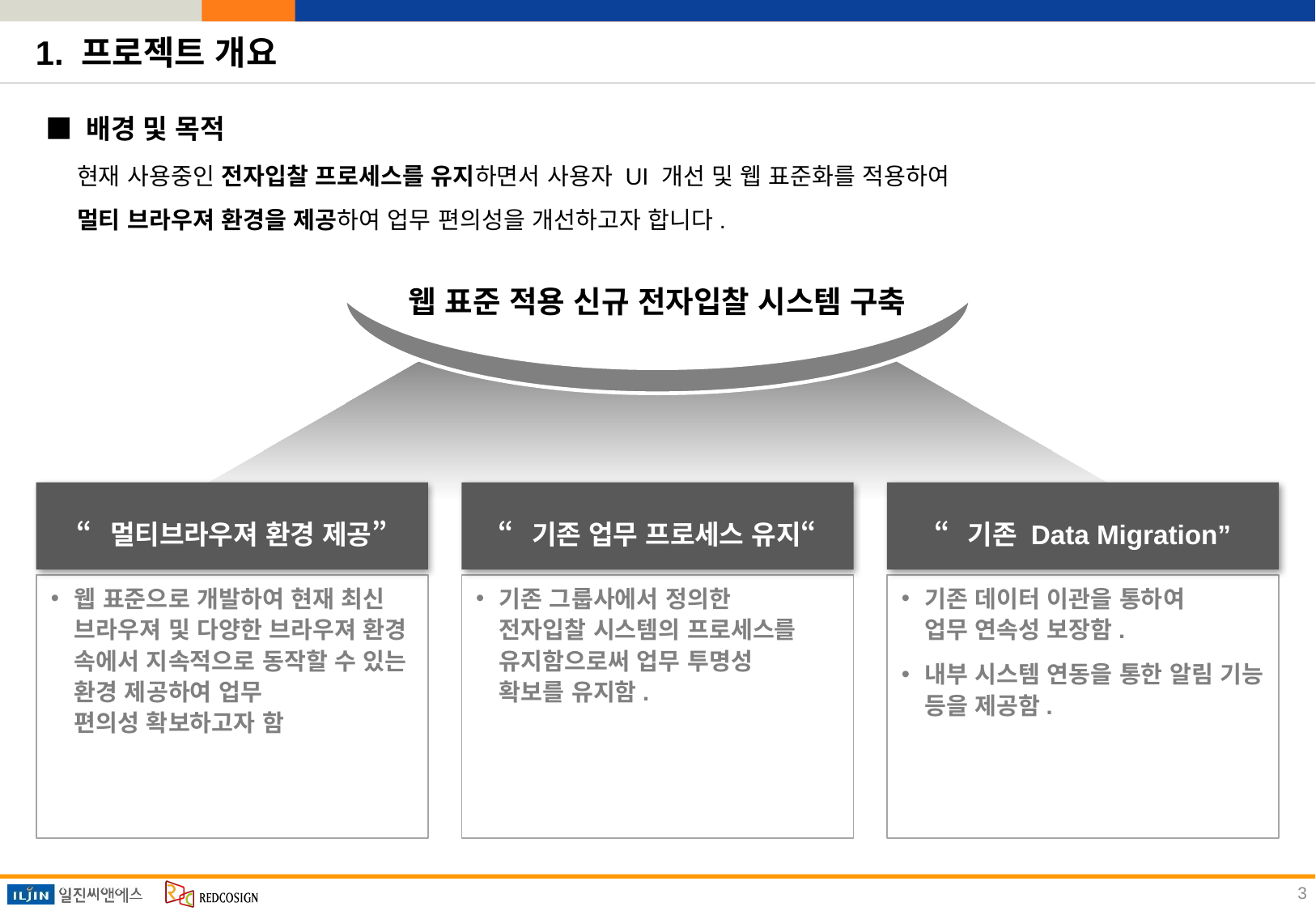

1. 프로젝트 개요
■ 배경 및 목적
현재 사용중인 전자입찰 프로세스를 유지하면서 사용자 UI 개선 및 웹 표준화를 적용하여
멀티 브라우져 환경을 제공하여 업무 편의성을 개선하고자 합니다.
웹 표준 적용 신규 전자입찰 시스템 구축

“멀티브라우져 환경 제공”
“기존 업무 프로세스 유지“
“기존 Data Migration”
웹 표준으로 개발하여 현재 최신 브라우져 및 다양한 브라우져 환경 속에서 지속적으로 동작할 수 있는 환경 제공하여 업무
편의성 확보하고자 함

기존 그룹사에서 정의한
전자입찰 시스템의 프로세스를
유지함으로써 업무 투명성
확보를 유지함.
기존 데이터 이관을 통하여
업무 연속성 보장함.
내부 시스템 연동을 통한 알림 기능 등을 제공함.